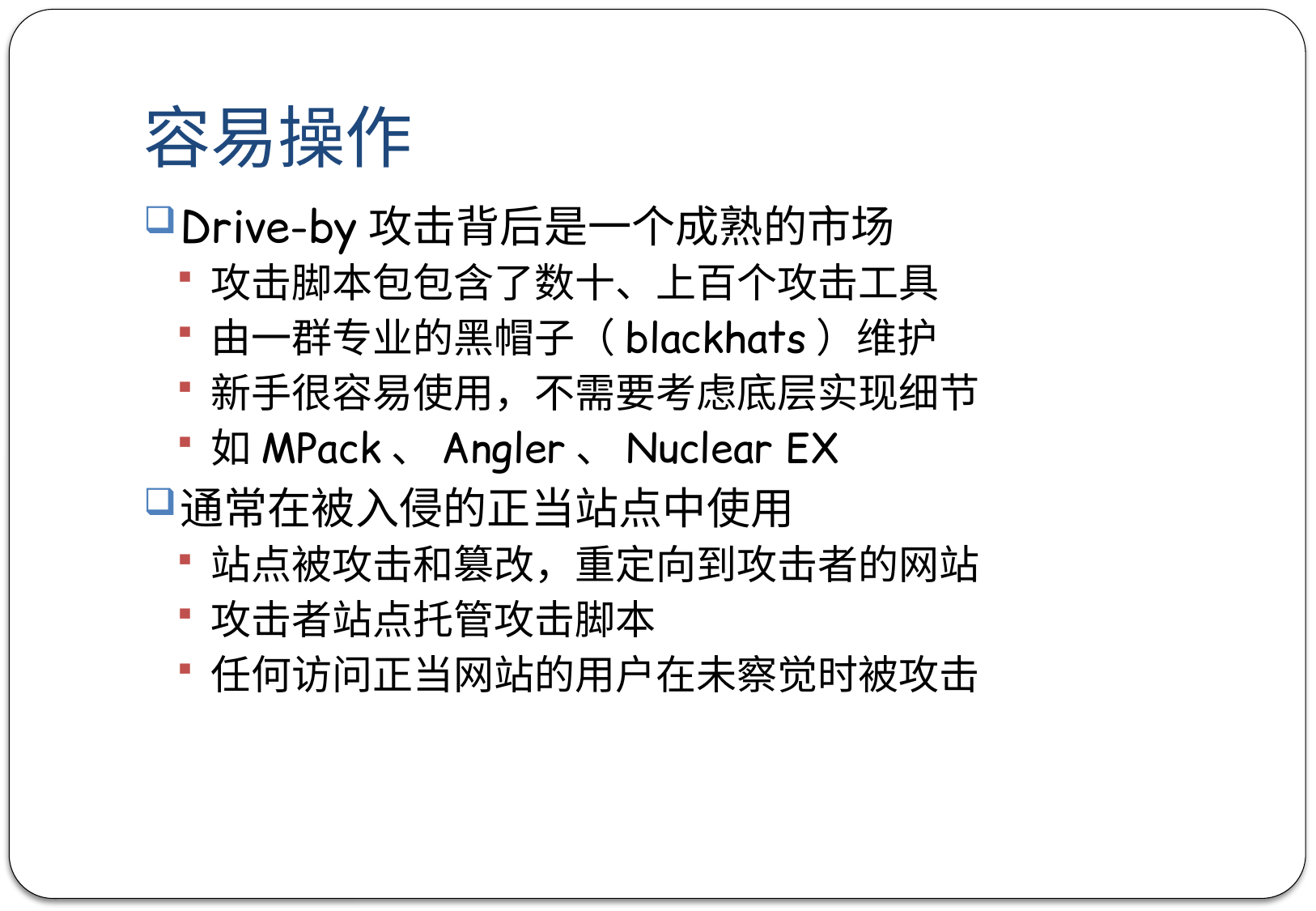

# 容易操作
Drive-by攻击背后是一个成熟的市场
攻击脚本包包含了数十、上百个攻击工具
由一群专业的黑帽子（blackhats）维护
新手很容易使用，不需要考虑底层实现细节
如MPack、Angler、Nuclear EX
通常在被入侵的正当站点中使用
站点被攻击和篡改，重定向到攻击者的网站
攻击者站点托管攻击脚本
任何访问正当网站的用户在未察觉时被攻击